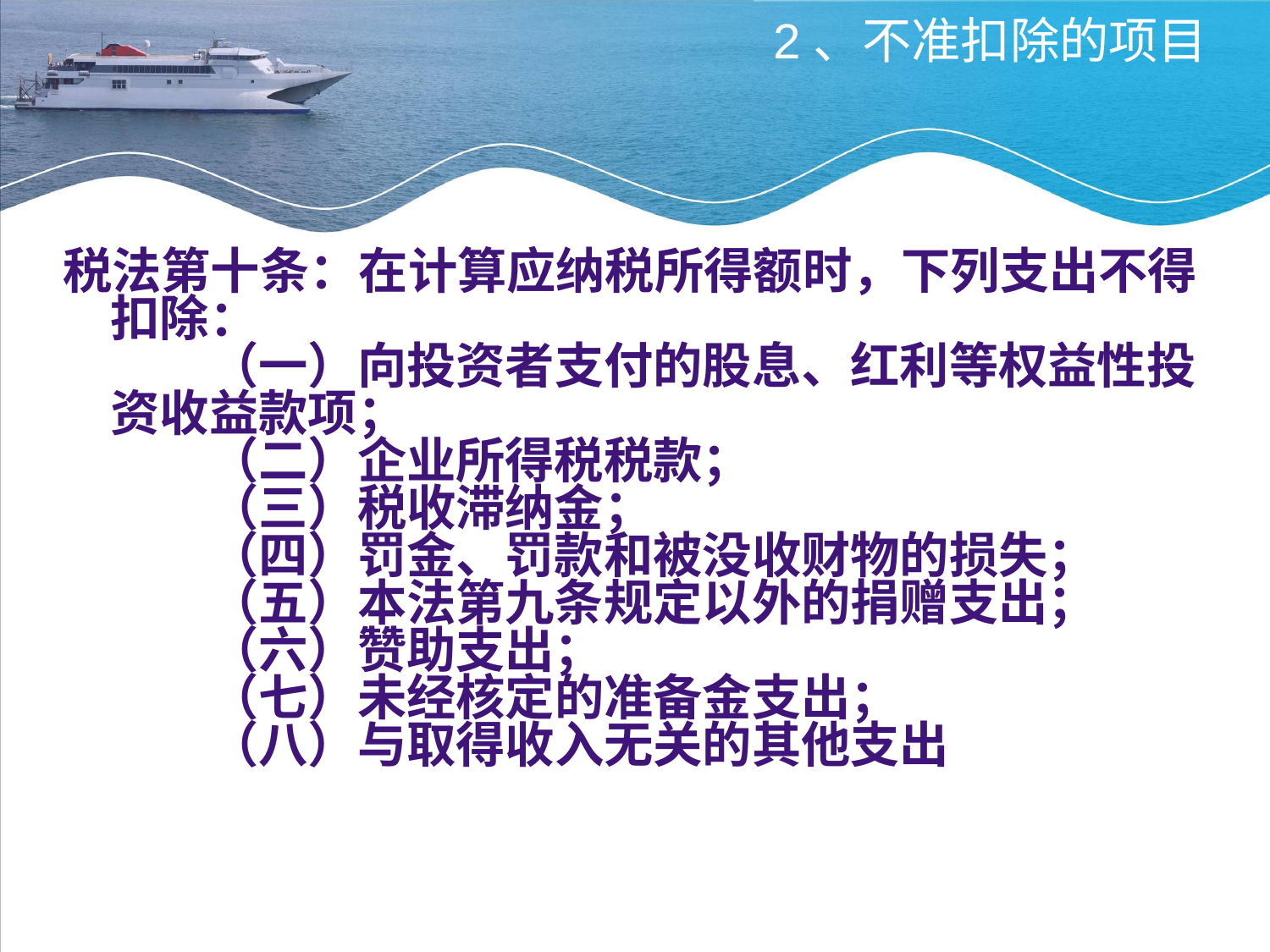

# 2、不准扣除的项目
税法第十条：在计算应纳税所得额时，下列支出不得扣除：
　　（一）向投资者支付的股息、红利等权益性投资收益款项；
　　（二）企业所得税税款；
　　（三）税收滞纳金；
　　（四）罚金、罚款和被没收财物的损失；
　　（五）本法第九条规定以外的捐赠支出；
　　（六）赞助支出；
　　（七）未经核定的准备金支出；
　　（八）与取得收入无关的其他支出